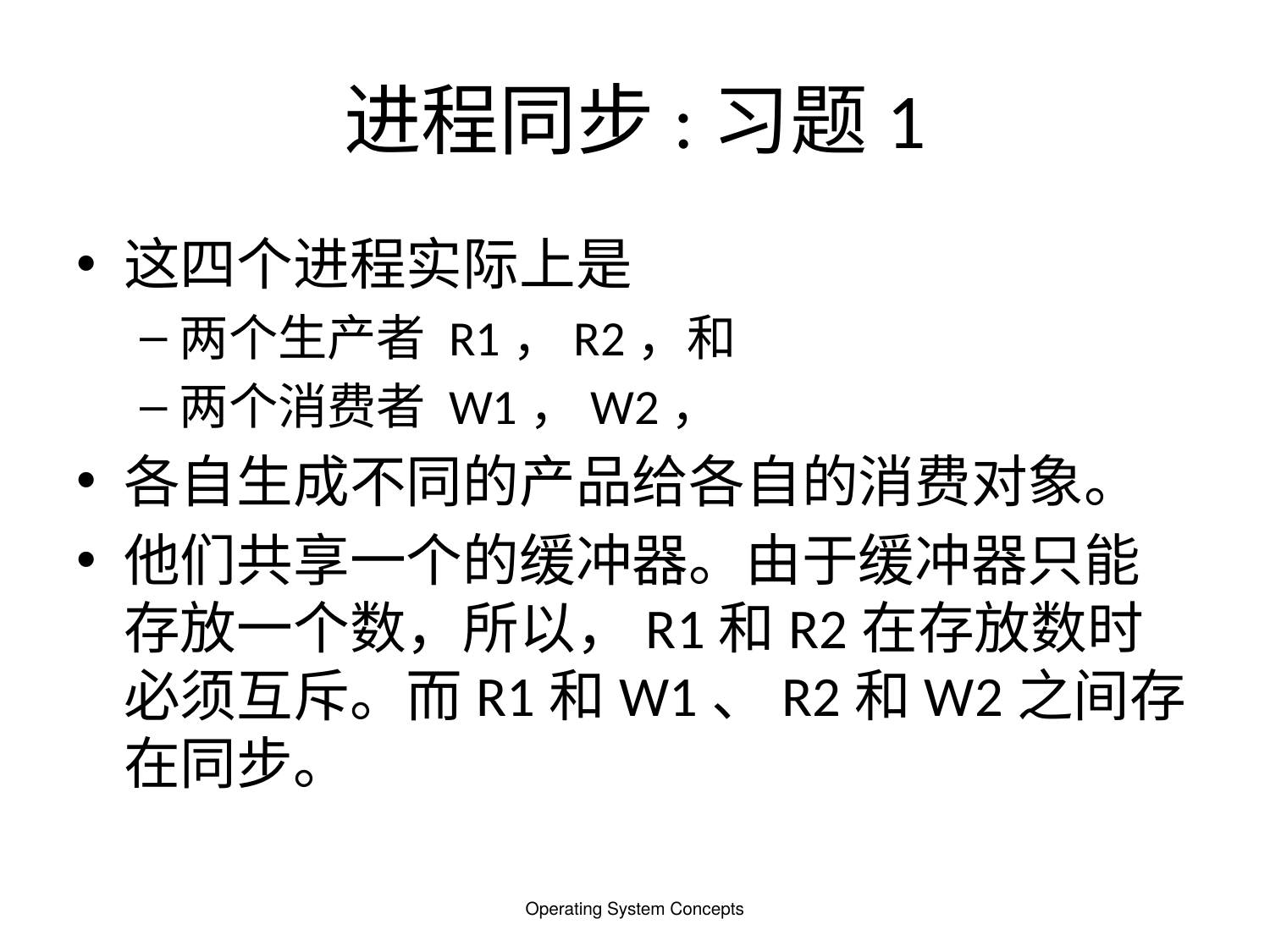

# 进程同步:习题1
这四个进程实际上是
两个生产者 R1，R2，和
两个消费者 W1，W2，
各自生成不同的产品给各自的消费对象。
他们共享一个的缓冲器。由于缓冲器只能存放一个数，所以，R1和R2在存放数时必须互斥。而R1和W1、R2和W2之间存在同步。
Operating System Concepts